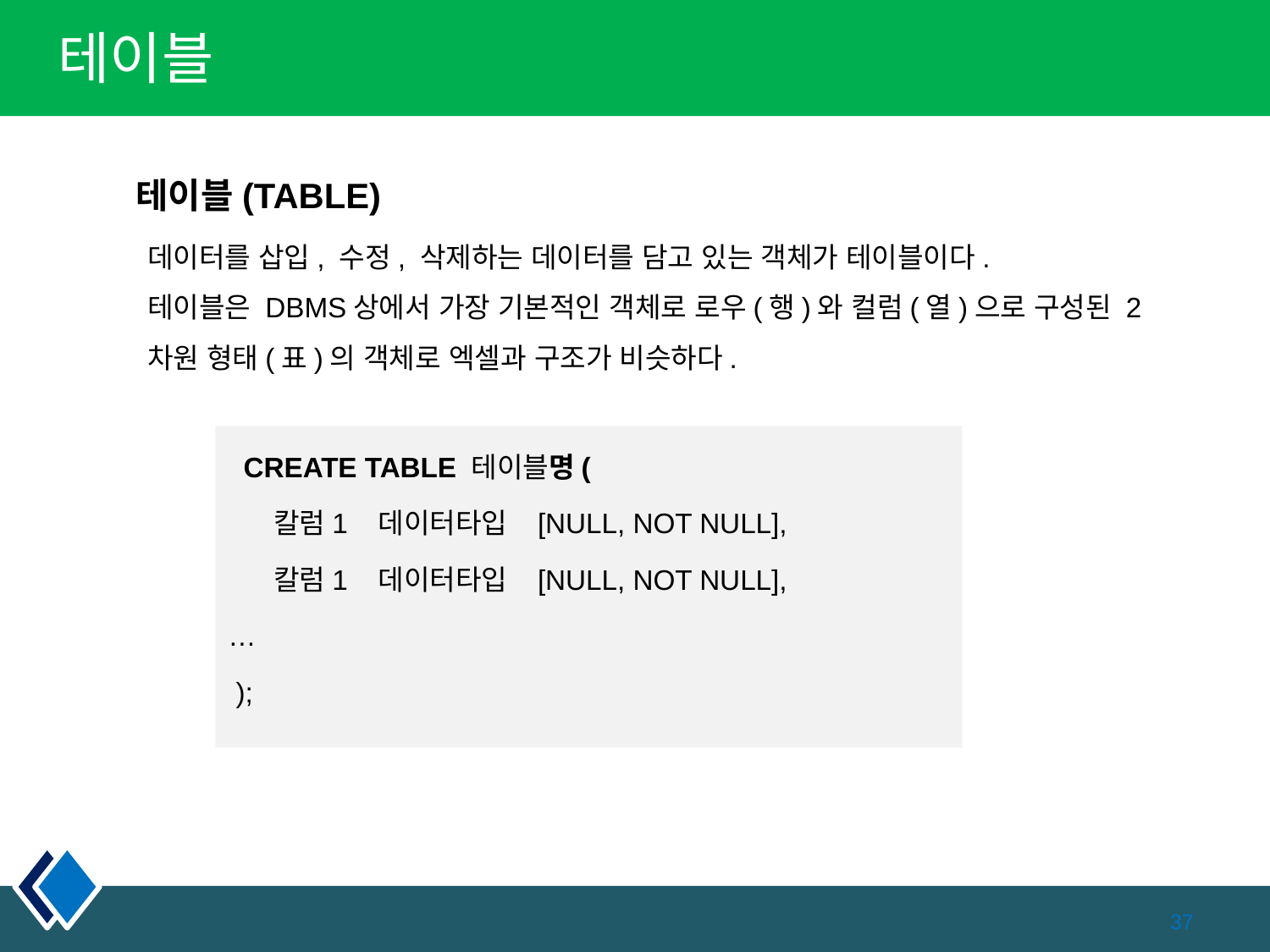

# 테이블
    테이블(TABLE)
데이터를 삽입, 수정, 삭제하는 데이터를 담고 있는 객체가 테이블이다.
테이블은 DBMS상에서 가장 기본적인 객체로 로우(행)와 컬럼(열)으로 구성된 2차원 형태(표)의 객체로 엑셀과 구조가 비슷하다.
  CREATE TABLE 테이블명(
     칼럼1   데이터타입   [NULL, NOT NULL],
     칼럼1   데이터타입   [NULL, NOT NULL],
…
 );
37